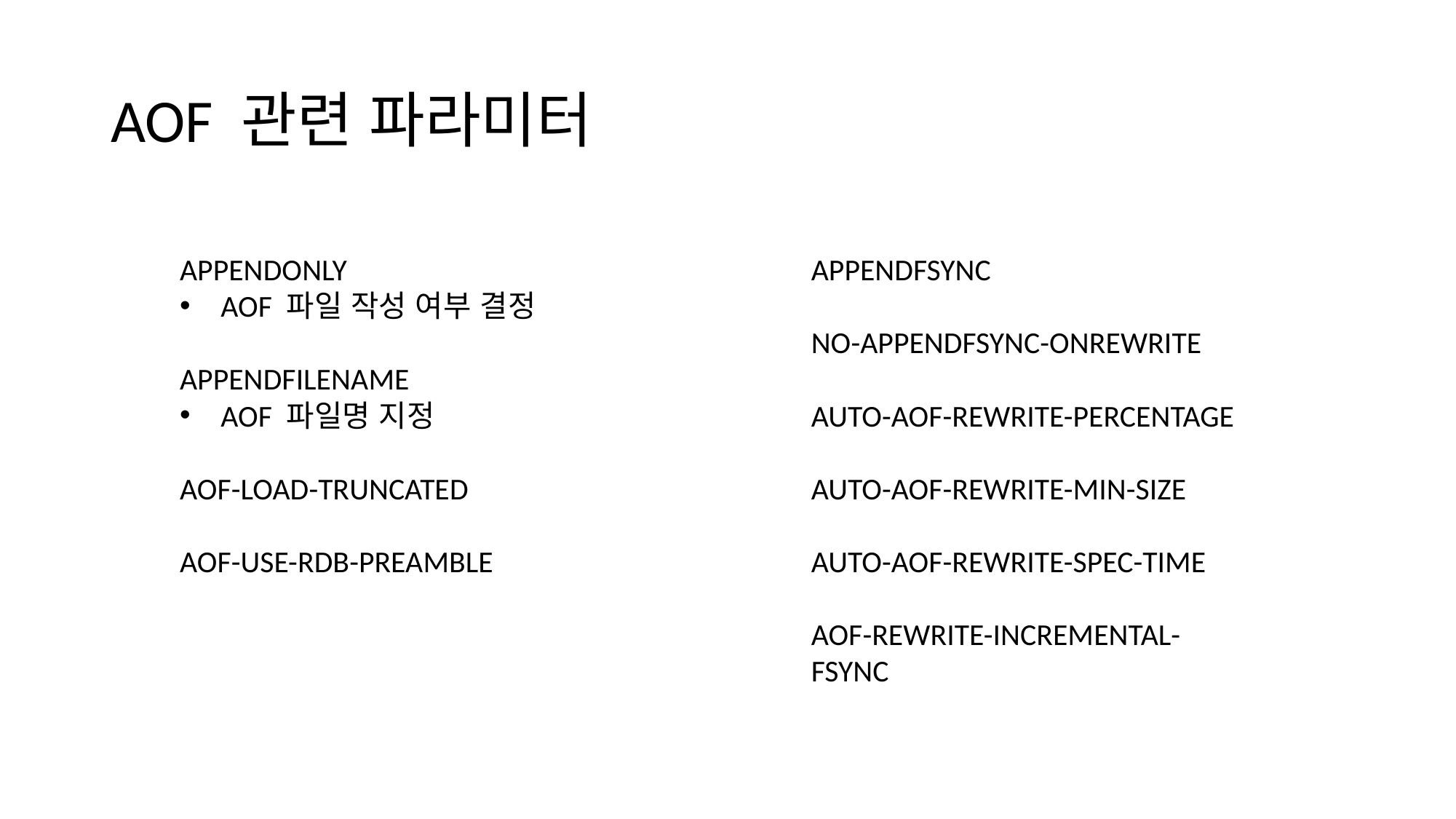

# AOF 관련 파라미터
APPENDONLY
AOF 파일 작성 여부 결정

APPENDFILENAME
AOF 파일명 지정

AOF-LOAD-TRUNCATED

AOF-USE-RDB-PREAMBLE
APPENDFSYNC

NO-APPENDFSYNC-ONREWRITE

AUTO-AOF-REWRITE-PERCENTAGE

AUTO-AOF-REWRITE-MIN-SIZE

AUTO-AOF-REWRITE-SPEC-TIME

AOF-REWRITE-INCREMENTAL-FSYNC